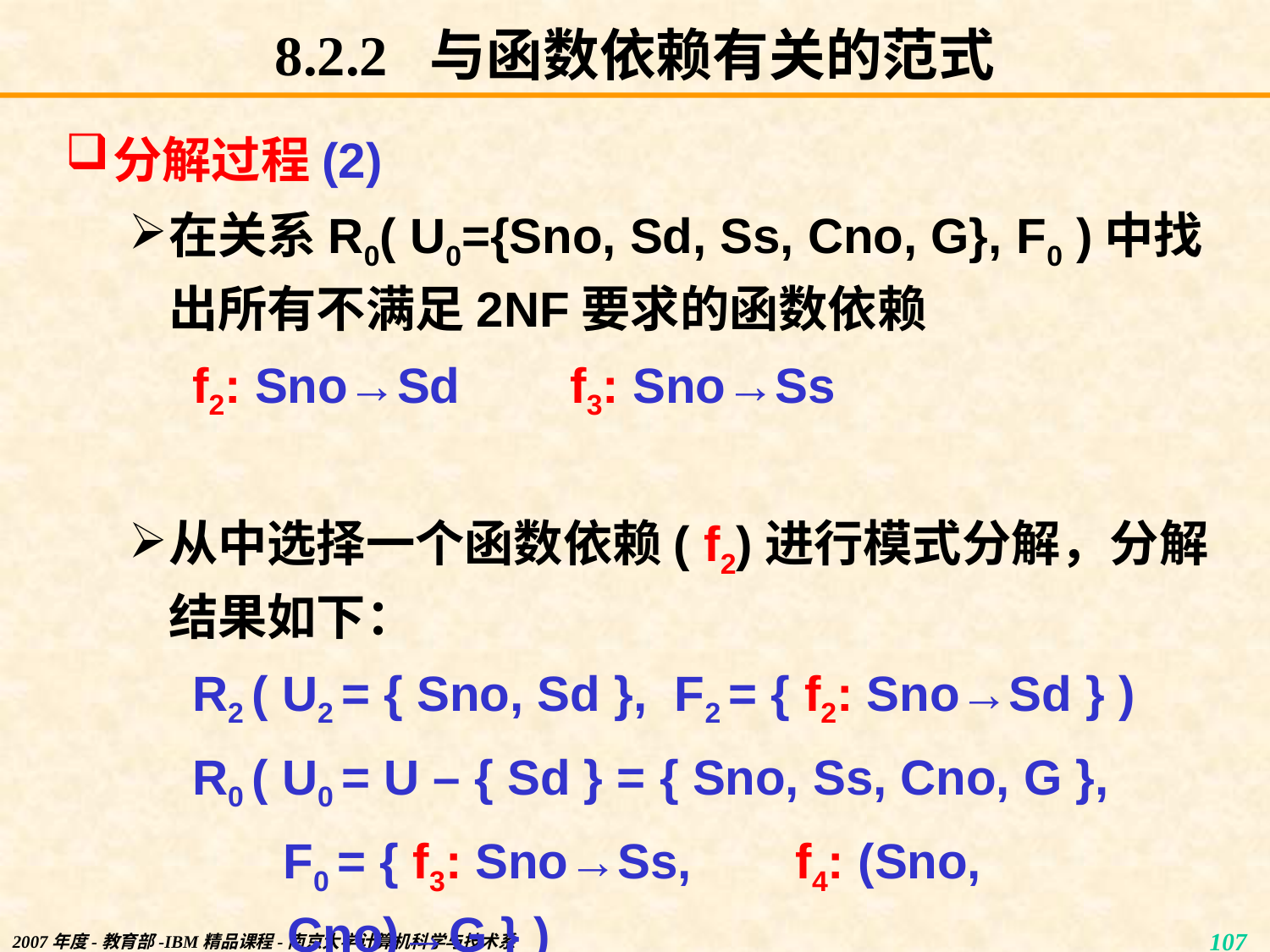

# 8.2.2  与函数依赖有关的范式
分解过程(2)
在关系R0( U0={Sno, Sd, Ss, Cno, G}, F0 )中找出所有不满足2NF要求的函数依赖
f2: Sno→Sd        f3: Sno→Ss

从中选择一个函数依赖( f2)进行模式分解，分解结果如下：
R2 ( U2 = { Sno, Sd },  F2 = { f2: Sno→Sd } )
R0 ( U0 = U – { Sd } = { Sno, Ss, Cno, G },
  F0 = { f3: Sno→Ss,	f4: (Sno, Cno)→G } )
107
2007年度-教育部-IBM精品课程-南京大学计算机科学与技术系